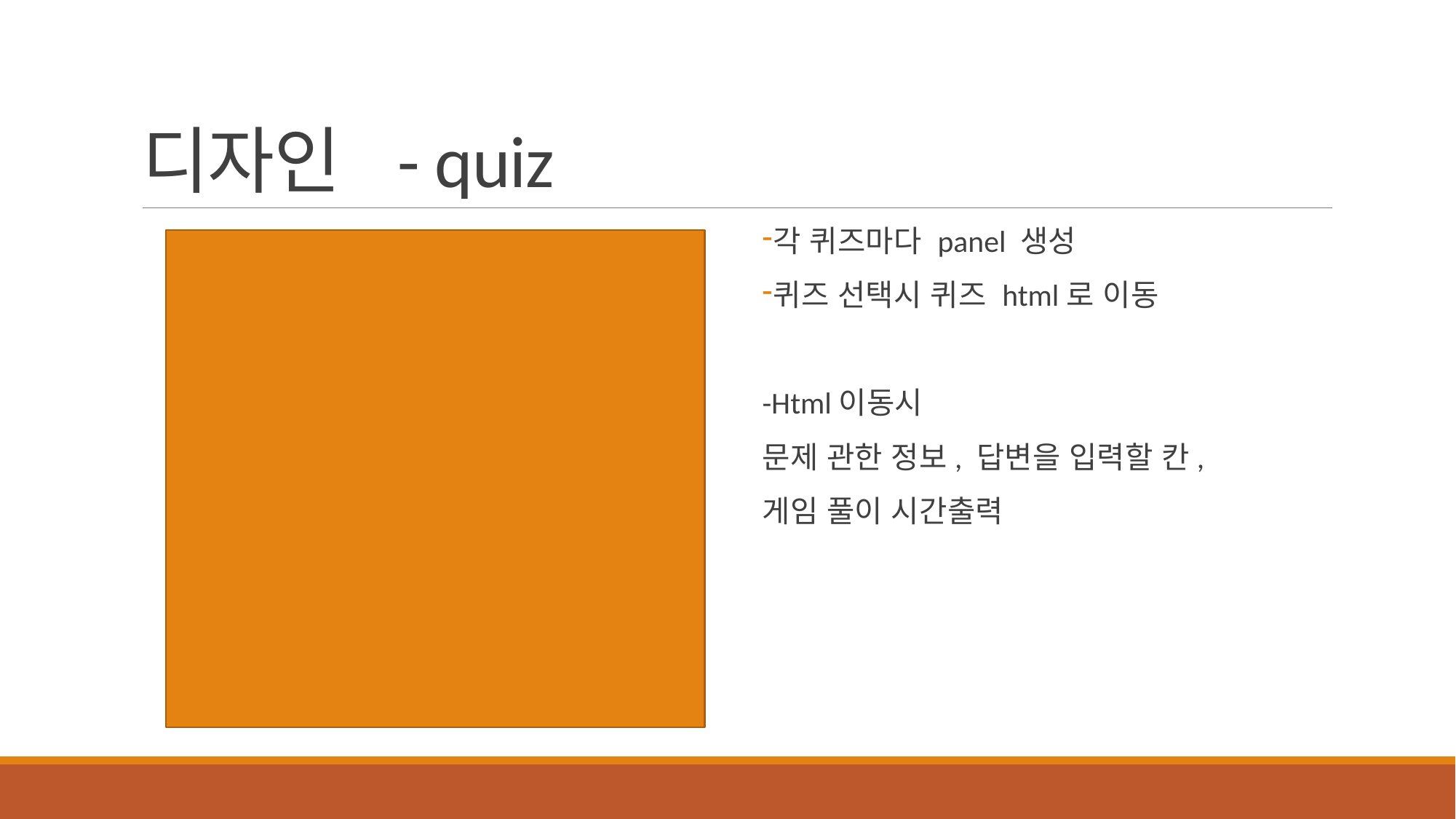

# 디자인  - quiz

각 퀴즈마다 panel 생성
퀴즈 선택시 퀴즈 html로 이동

-Html이동시
문제 관한 정보, 답변을 입력할 칸,
게임 풀이 시간출력